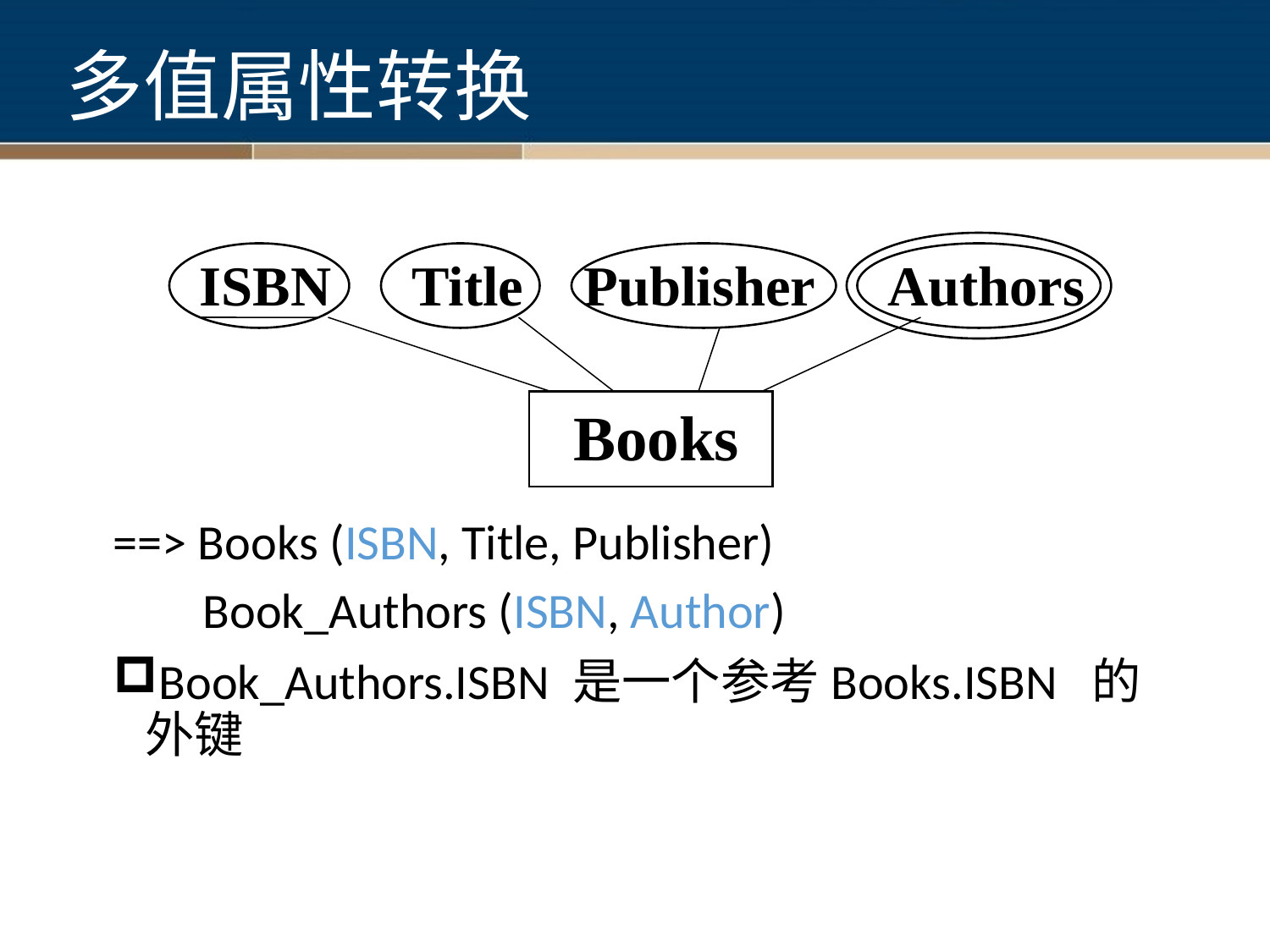

# 多值属性转换

==> Books (ISBN, Title, Publisher)
        Book_Authors (ISBN, Author)
Book_Authors.ISBN 是一个参考Books.ISBN  的外键

  ISBN

  Title

Publisher

  Authors

  Books